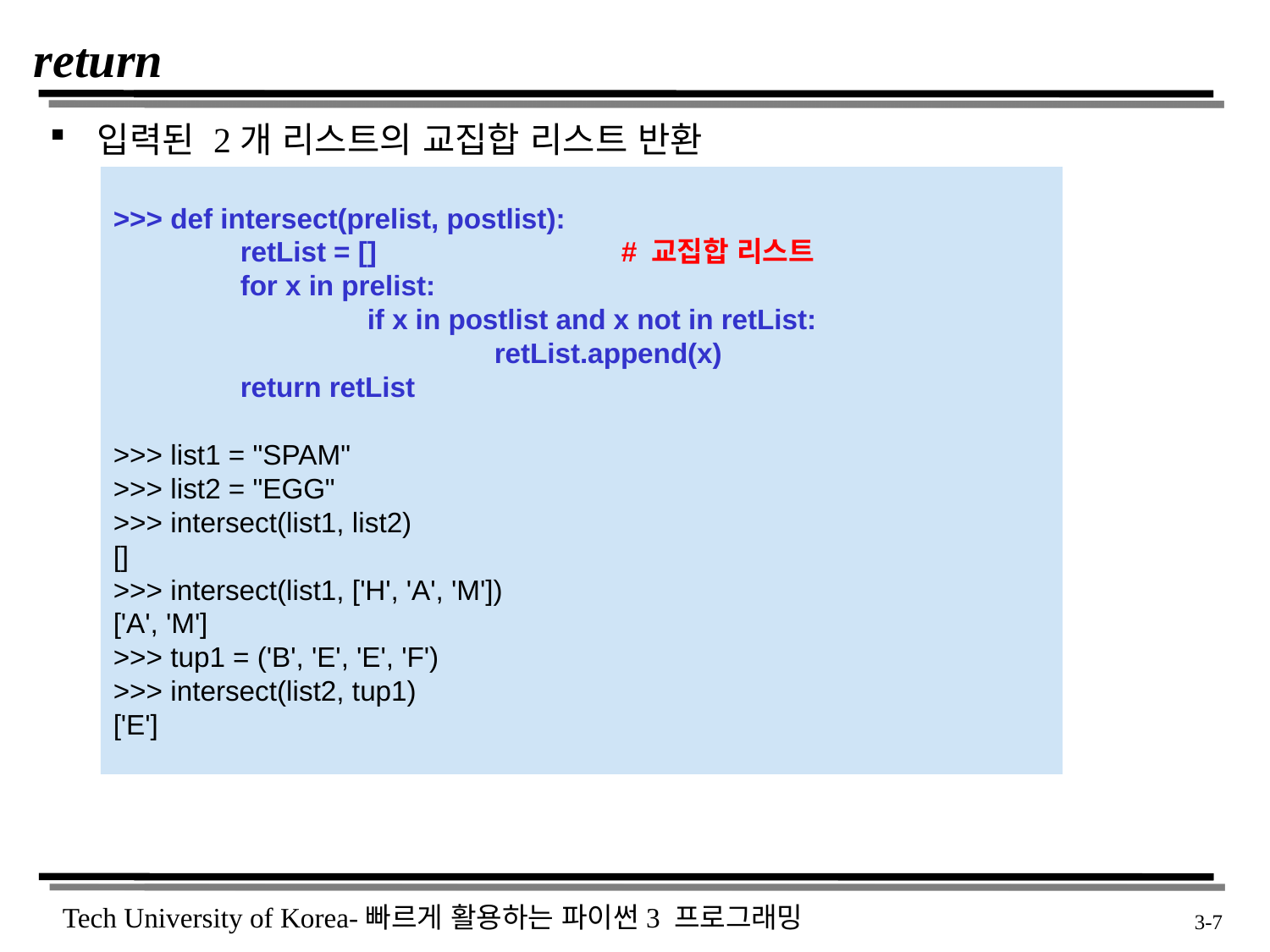

# return
입력된 2개 리스트의 교집합 리스트 반환

>>> def intersect(prelist, postlist):
	retList = [] 		# 교집합 리스트
	for x in prelist:
		if x in postlist and x not in retList:
			retList.append(x)
	return retList

>>> list1 = "SPAM"
>>> list2 = "EGG"
>>> intersect(list1, list2)
[]
>>> intersect(list1, ['H', 'A', 'M'])
['A', 'M']
>>> tup1 = ('B', 'E', 'E', 'F')
>>> intersect(list2, tup1)
['E']
 3-7